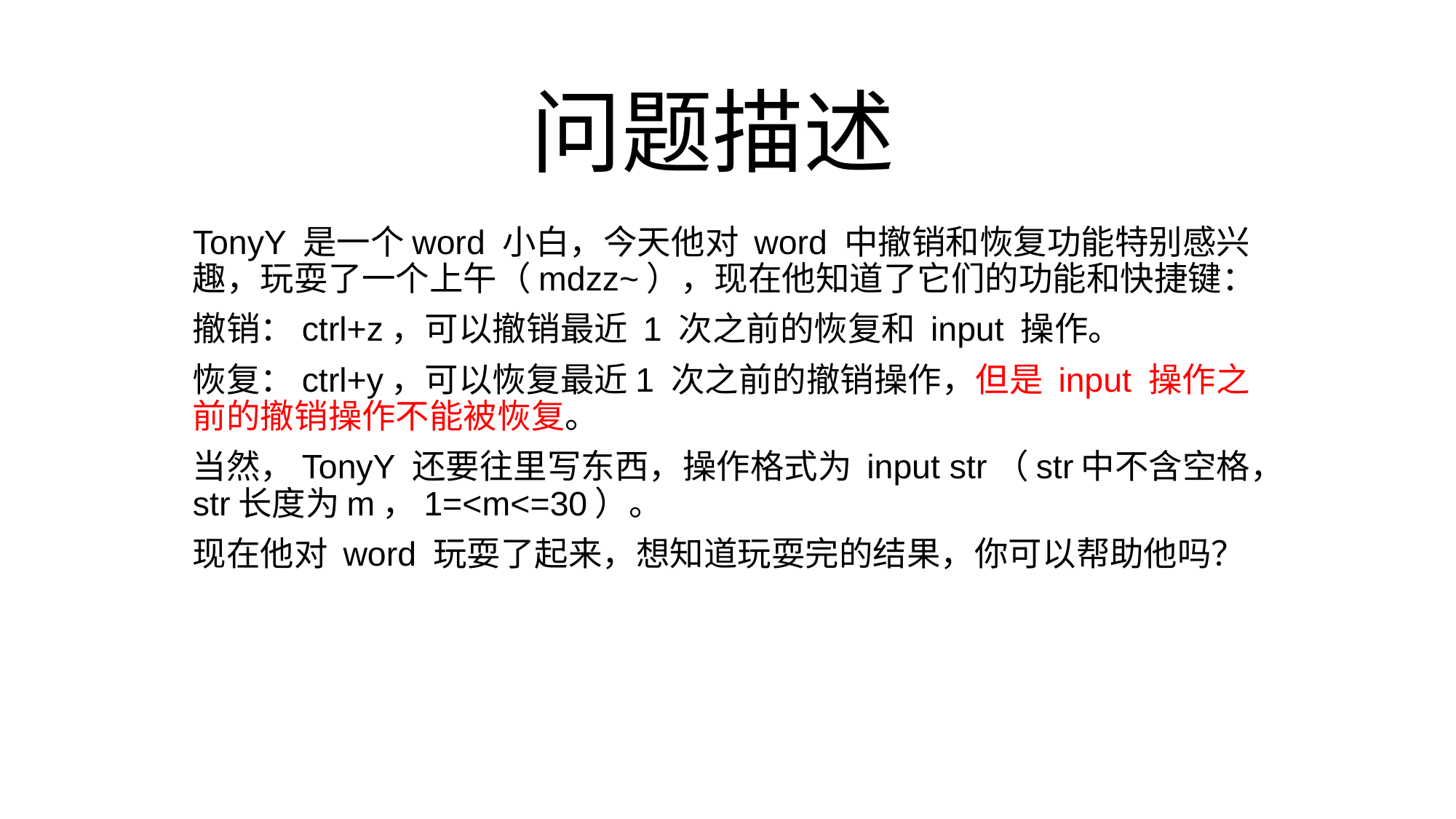

# 问题描述
TonyY 是一个word 小白，今天他对 word 中撤销和恢复功能特别感兴趣，玩耍了一个上午（mdzz~），现在他知道了它们的功能和快捷键：
撤销：ctrl+z，可以撤销最近 1 次之前的恢复和 input 操作。
恢复：ctrl+y，可以恢复最近1 次之前的撤销操作，但是 input 操作之前的撤销操作不能被恢复。
当然，TonyY 还要往里写东西，操作格式为 input str（str中不含空格，str长度为m，1=<m<=30）。
现在他对 word 玩耍了起来，想知道玩耍完的结果，你可以帮助他吗？